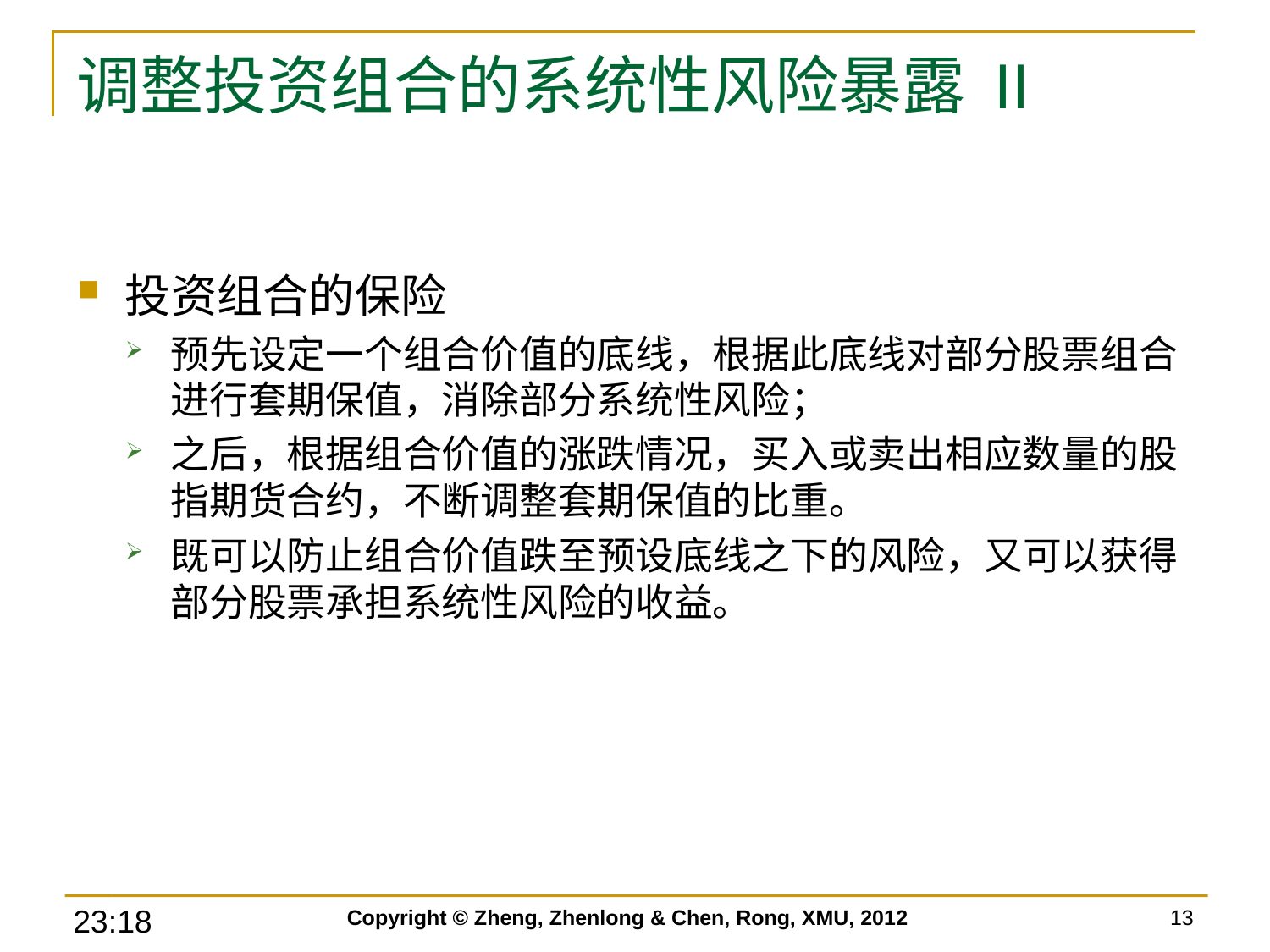

# 调整投资组合的系统性风险暴露 II

投资组合的保险
预先设定一个组合价值的底线，根据此底线对部分股票组合进行套期保值，消除部分系统性风险；
之后，根据组合价值的涨跌情况，买入或卖出相应数量的股指期货合约，不断调整套期保值的比重。
既可以防止组合价值跌至预设底线之下的风险，又可以获得部分股票承担系统性风险的收益。
Copyright © Zheng, Zhenlong & Chen, Rong, XMU, 2012
13